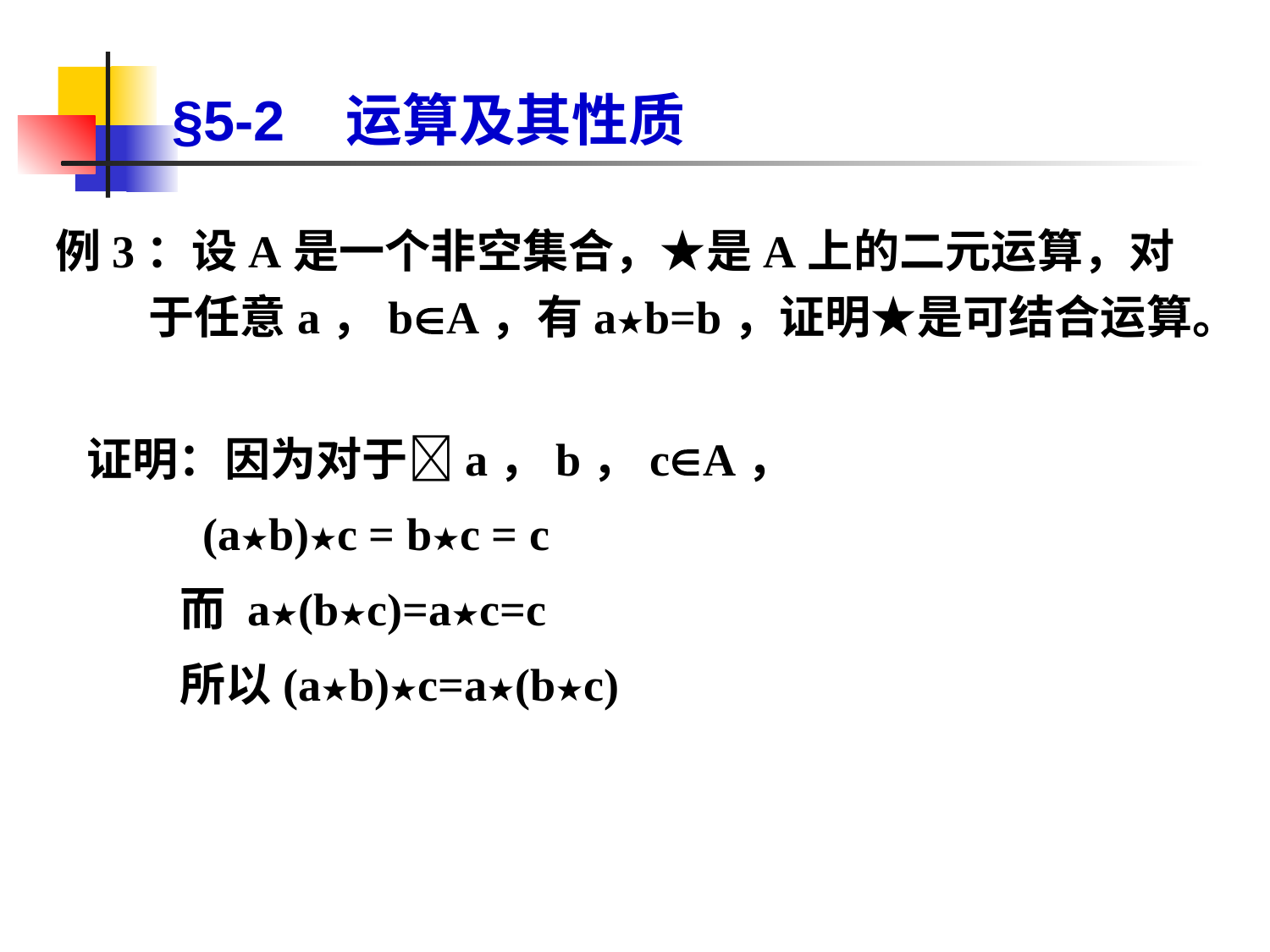

# §5-2   运算及其性质
例3：设A是一个非空集合，★是A上的二元运算，对于任意a，b∈A，有a★b=b，证明★是可结合运算。
 证明：因为对于∀a，b，c∈A，
            (a★b)★c = b★c = c
          而 a★(b★c)=a★c=c
          所以(a★b)★c=a★(b★c)
13